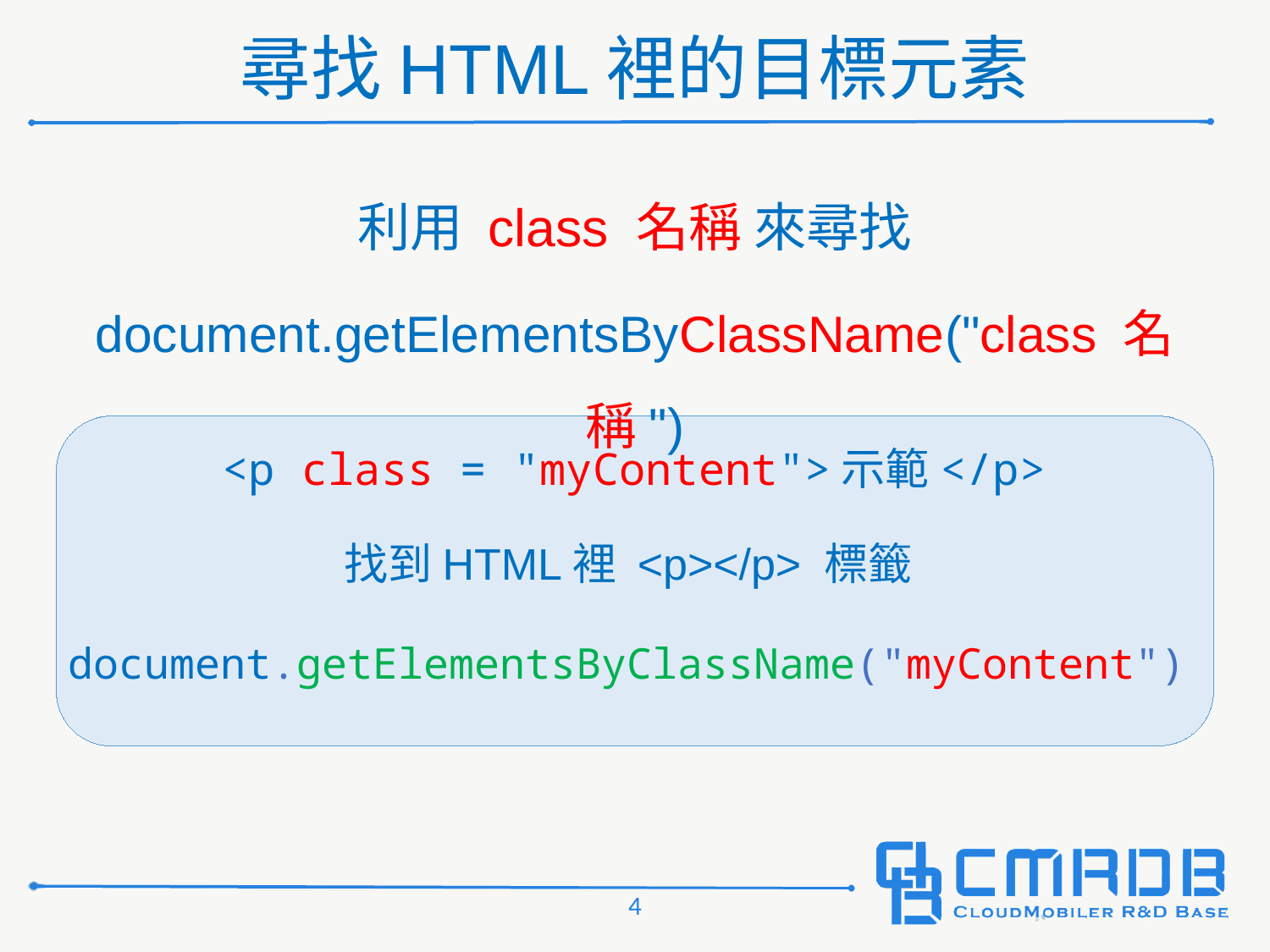

# 尋找HTML裡的目標元素
利用 class 名稱 來尋找
document.getElementsByClassName("class 名稱")

<p class = "myContent">示範</p>
找到HTML裡 <p></p> 標籤
document.getElementsByClassName("myContent")